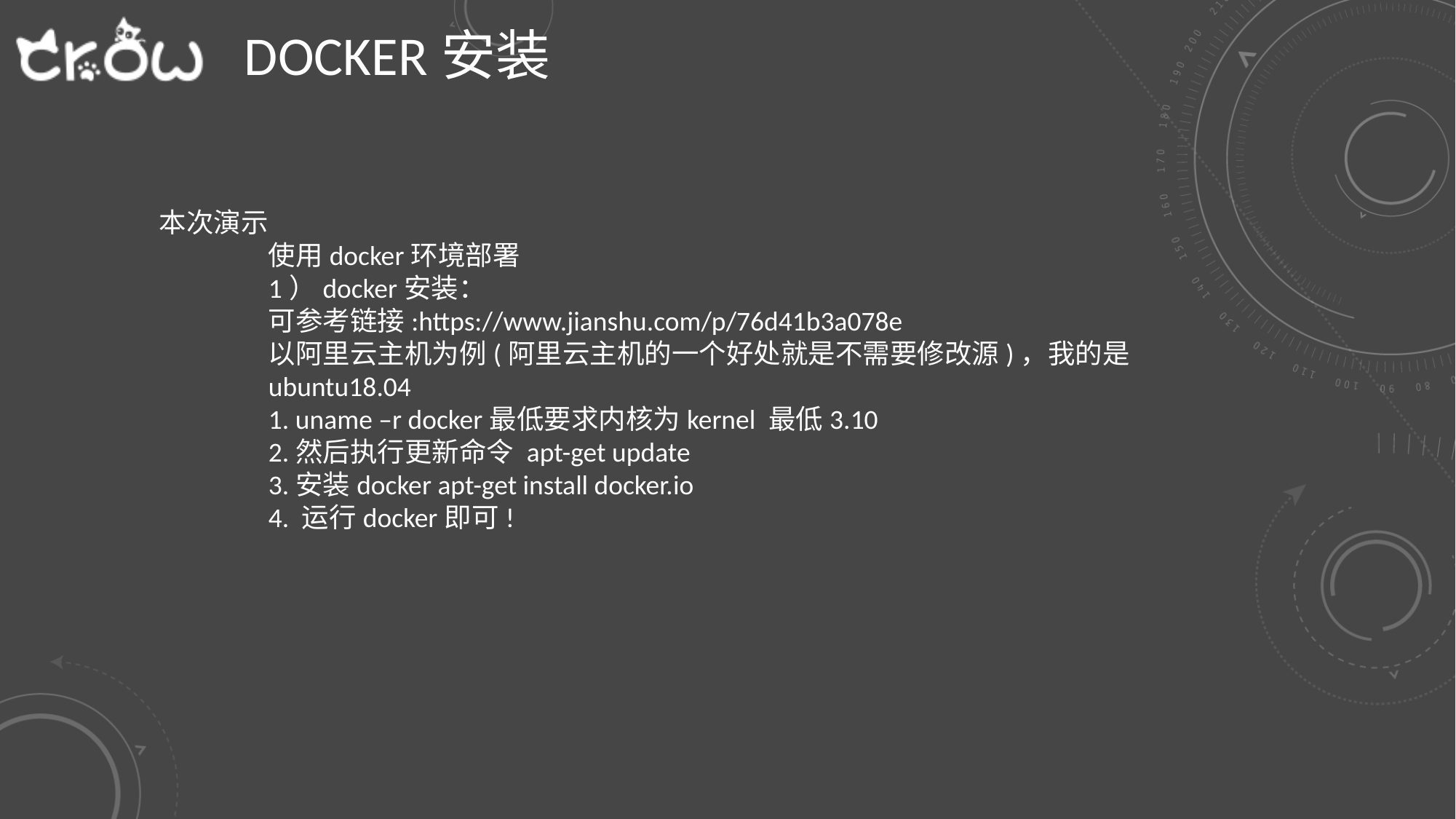

Docker安装

本次演示
	使用docker环境部署
	1）docker安装：
可参考链接:https://www.jianshu.com/p/76d41b3a078e
以阿里云主机为例(阿里云主机的一个好处就是不需要修改源)，我的是ubuntu18.04
1. uname –r docker最低要求内核为kernel 最低3.10
2.然后执行更新命令 apt-get update
3.安装docker apt-get install docker.io
4. 运行docker即可!